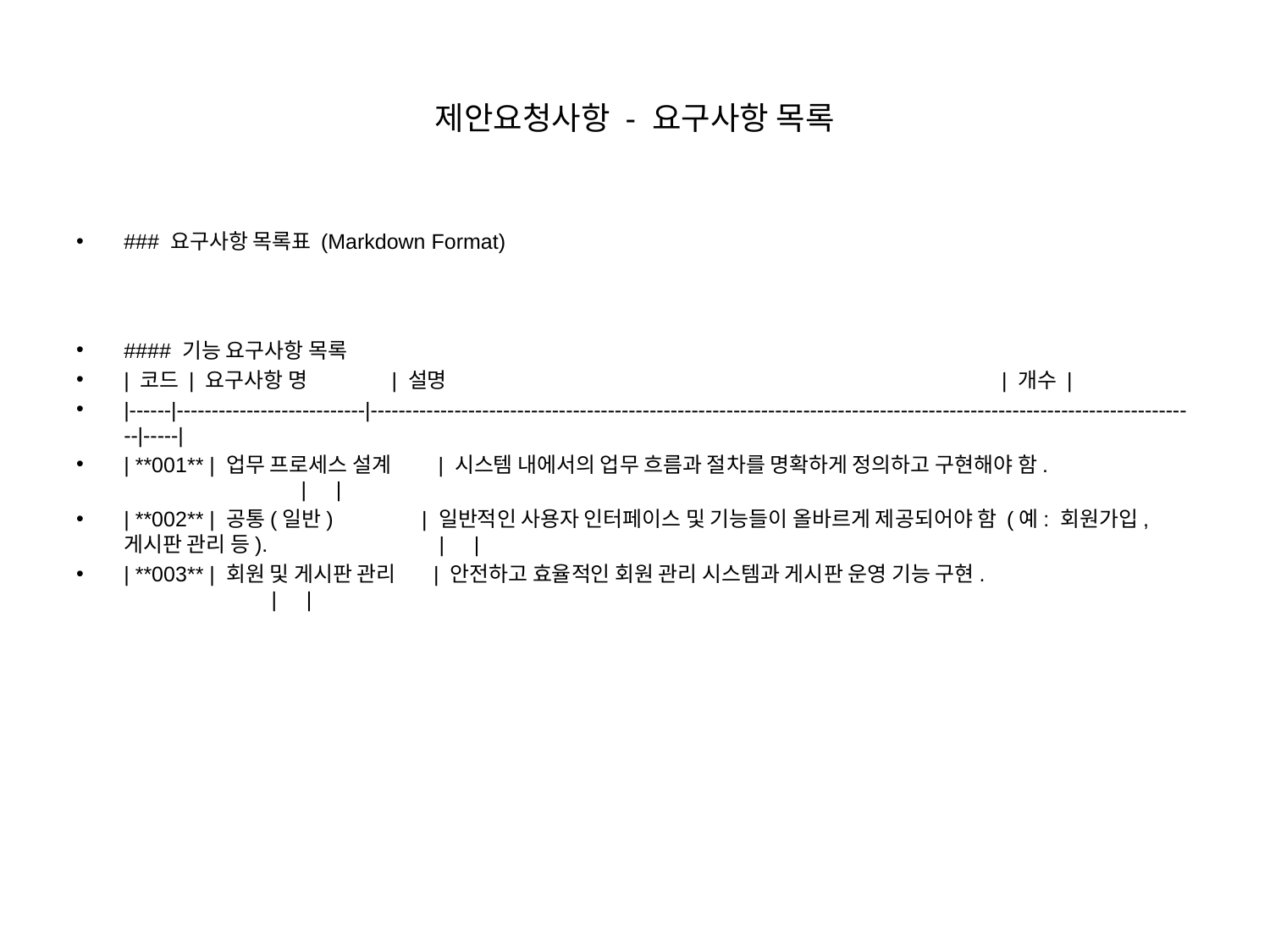

# 제안요청사항 - 요구사항 목록
### 요구사항 목록표 (Markdown Format)

#### 기능 요구사항 목록
| 코드 | 요구사항 명                 | 설명                                                                                                                      | 개수 |
|------|---------------------------|-----------------------------------------------------------------------------------------------------------------------|-----|
| **001** | 업무 프로세스 설계         | 시스템 내에서의 업무 흐름과 절차를 명확하게 정의하고 구현해야 함.                                                       |     |
| **002** | 공통(일반)               | 일반적인 사용자 인터페이스 및 기능들이 올바르게 제공되어야 함 (예: 회원가입, 게시판 관리 등).                             |     |
| **003** | 회원 및 게시판 관리       | 안전하고 효율적인 회원 관리 시스템과 게시판 운영 기능 구현.                                                             |     |